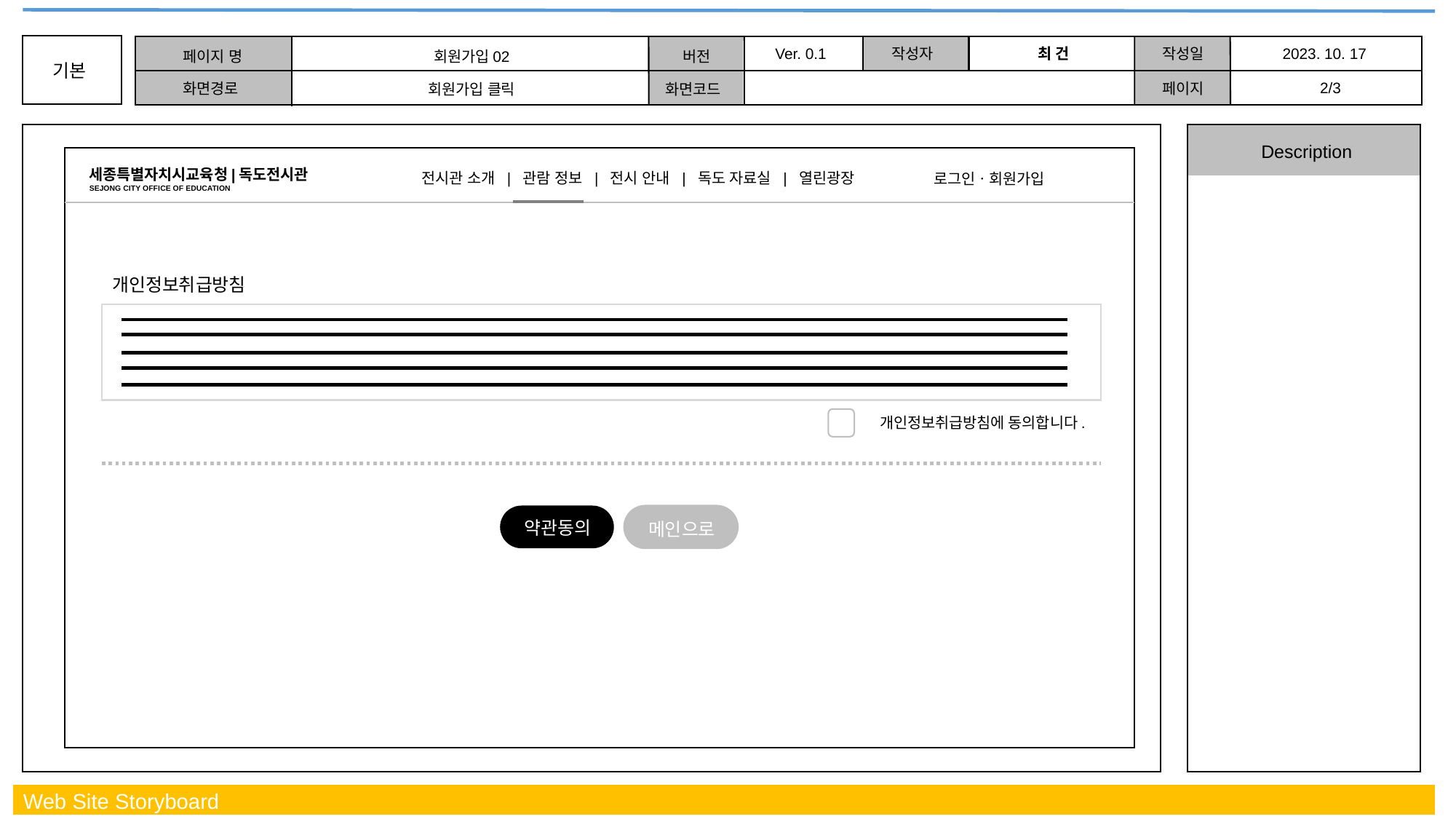

Ver. 0.1
2023. 10. 17
최 건
작성자
작성일
버전
페이지 명
회원가입02
2/3
화면경로
페이지
회원가입 클릭
화면코드
기본

Description

세종특별자치시교육청|독도전시관
SEJONG CITY OFFICE OF EDUCATION
전시관 소개  |  관람 정보  |  전시 안내  |  독도 자료실  |  열린광장
로그인ㆍ회원가입
개인정보취급방침

개인정보취급방침에 동의합니다.

약관동의

메인으로
Web Site Storyboard